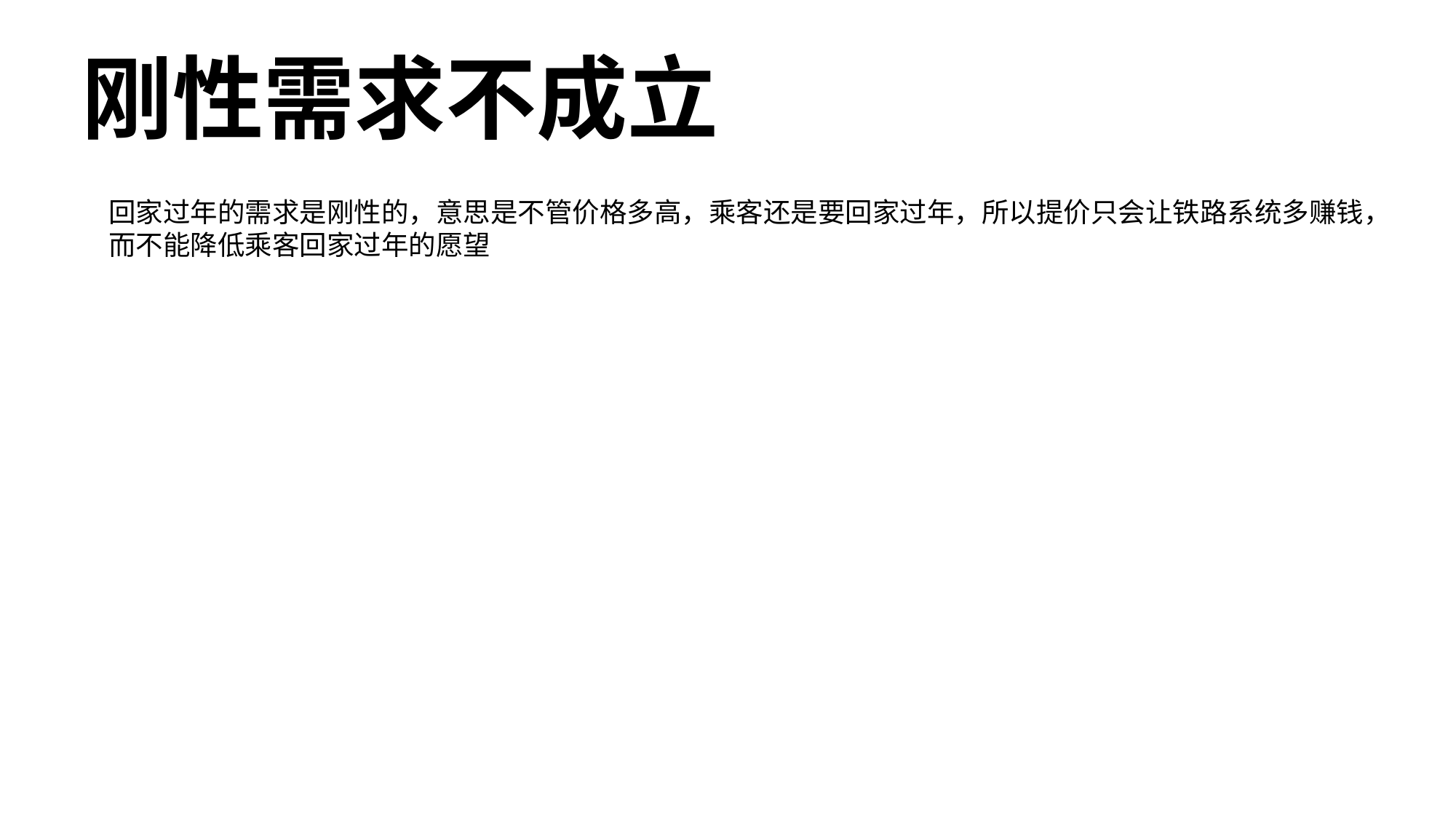

刚性需求不成立
回家过年的需求是刚性的，意思是不管价格多高，乘客还是要回家过年，所以提价只会让铁路系统多赚钱，而不能降低乘客回家过年的愿望